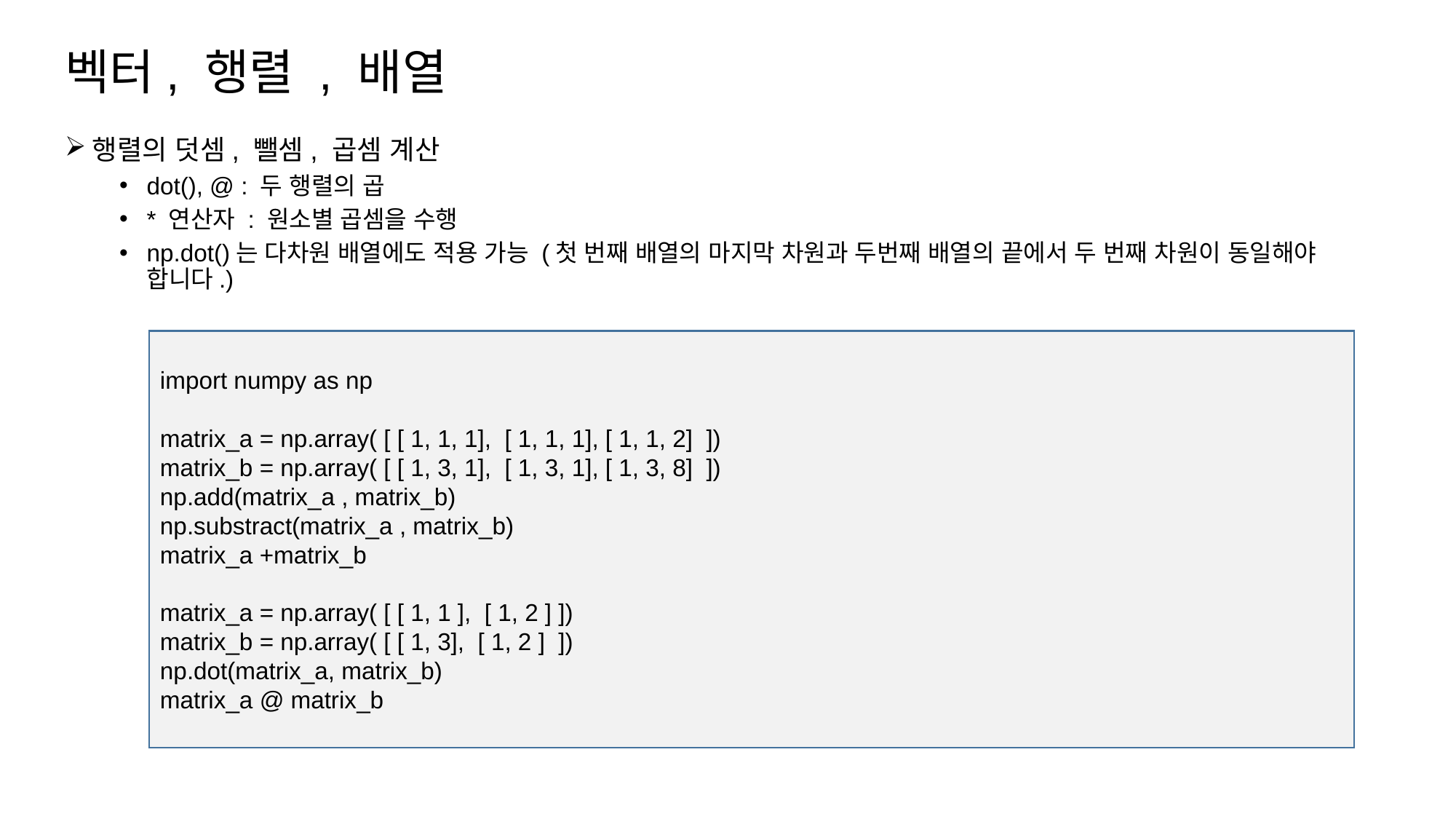

# 벡터, 행렬 , 배열
행렬의 덧셈, 뺄셈, 곱셈 계산
dot(), @ : 두 행렬의 곱
* 연산자 : 원소별 곱셈을 수행
np.dot()는 다차원 배열에도 적용 가능 (첫 번째 배열의 마지막 차원과 두번째 배열의 끝에서 두 번째 차원이 동일해야 합니다.)
import numpy as np

matrix_a = np.array( [ [ 1, 1, 1],  [ 1, 1, 1], [ 1, 1, 2]  ])
matrix_b = np.array( [ [ 1, 3, 1],  [ 1, 3, 1], [ 1, 3, 8]  ])
np.add(matrix_a , matrix_b)
np.substract(matrix_a , matrix_b)
matrix_a +matrix_b

matrix_a = np.array( [ [ 1, 1 ],  [ 1, 2 ] ])
matrix_b = np.array( [ [ 1, 3],  [ 1, 2 ]  ])
np.dot(matrix_a, matrix_b)
matrix_a @ matrix_b